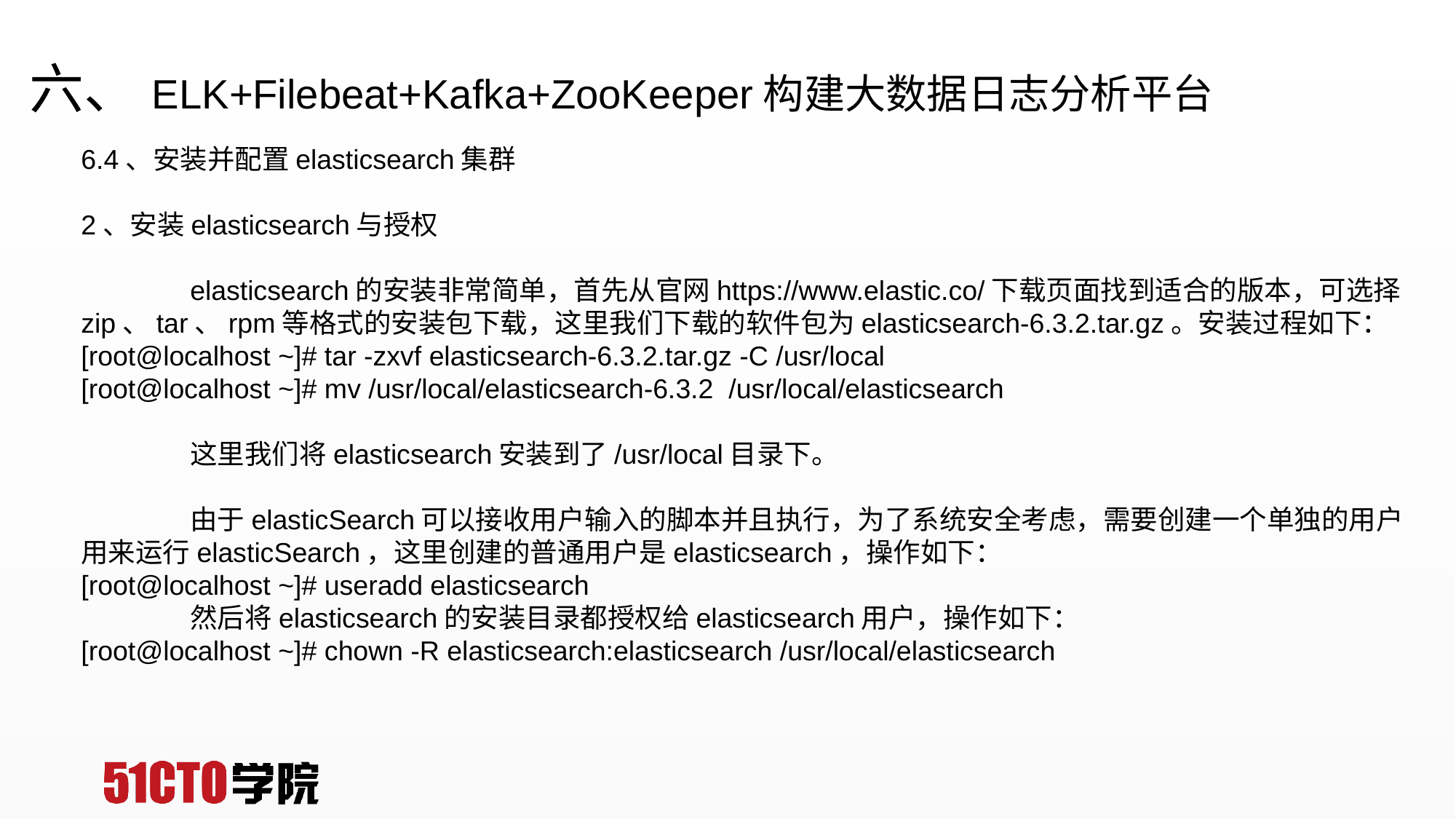

# 六、ELK+Filebeat+Kafka+ZooKeeper构建大数据日志分析平台
6.4、安装并配置elasticsearch集群

2、安装elasticsearch与授权

	elasticsearch的安装非常简单，首先从官网https://www.elastic.co/下载页面找到适合的版本，可选择zip、tar、rpm等格式的安装包下载，这里我们下载的软件包为elasticsearch-6.3.2.tar.gz。安装过程如下：
[root@localhost ~]# tar -zxvf elasticsearch-6.3.2.tar.gz -C /usr/local
[root@localhost ~]# mv /usr/local/elasticsearch-6.3.2  /usr/local/elasticsearch

	这里我们将elasticsearch安装到了/usr/local目录下。

	由于elasticSearch可以接收用户输入的脚本并且执行，为了系统安全考虑，需要创建一个单独的用户用来运行elasticSearch，这里创建的普通用户是elasticsearch，操作如下：
[root@localhost ~]# useradd elasticsearch
	然后将elasticsearch的安装目录都授权给elasticsearch用户，操作如下：
[root@localhost ~]# chown -R elasticsearch:elasticsearch /usr/local/elasticsearch